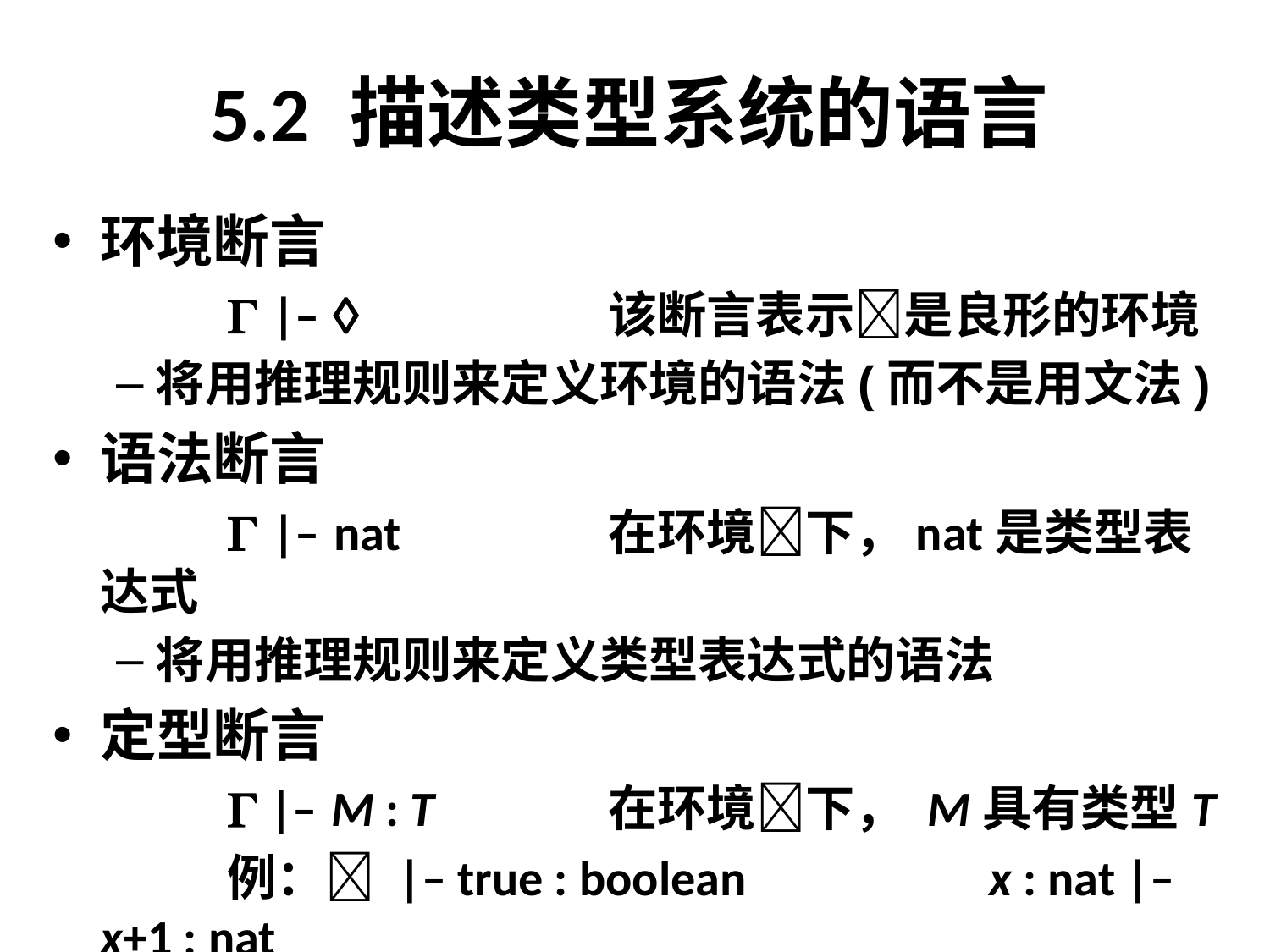

# 5.2 描述类型系统的语言
环境断言
		Γ |– ◊		该断言表示Γ是良形的环境
将用推理规则来定义环境的语法(而不是用文法)
语法断言
		Γ |– nat		在环境Γ下，nat是类型表达式
将用推理规则来定义类型表达式的语法
定型断言
		Γ |– M : T		在环境Γ下， M具有类型T
		例：∅ |– true : boolean		x : nat |– x+1 : nat
将用推理规则来确定程序构造实例的类型